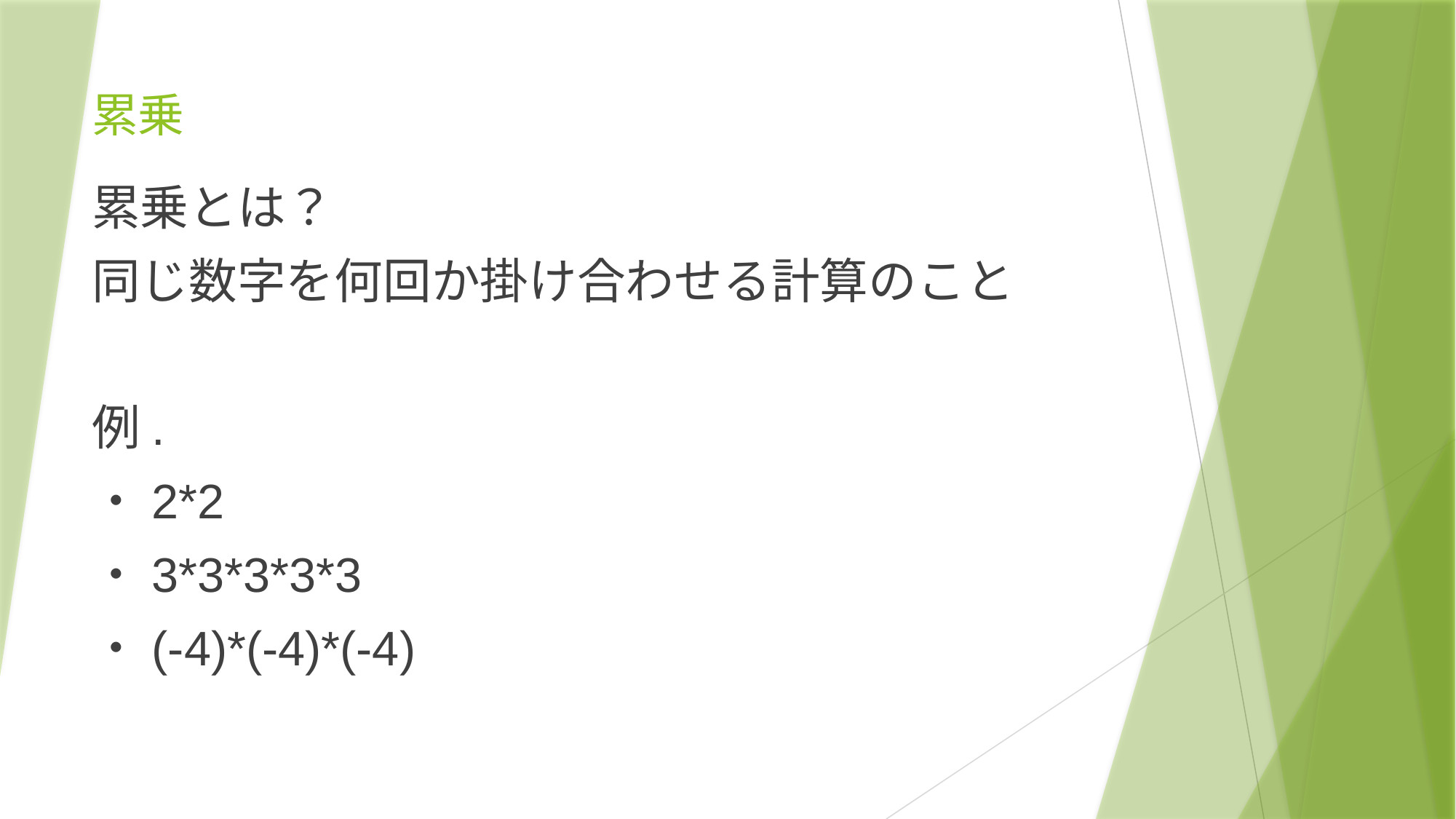

# 累乗
累乗とは？
同じ数字を何回か掛け合わせる計算のこと

例.
・2*2
・3*3*3*3*3
・(-4)*(-4)*(-4)